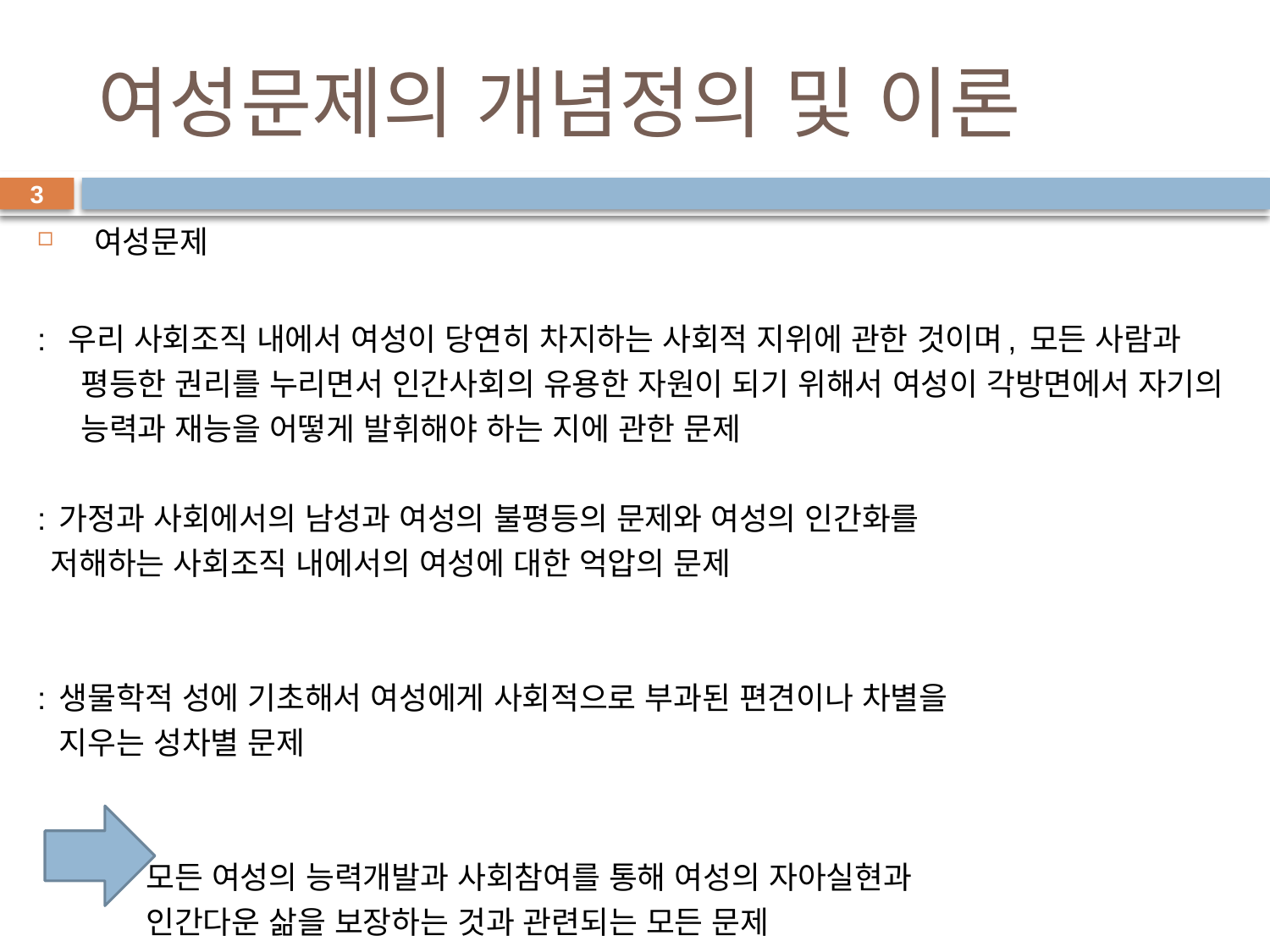

# 여성문제의 개념정의 및 이론
3
 여성문제

:  우리 사회조직 내에서 여성이 당연히 차지하는 사회적 지위에 관한 것이며, 모든 사람과 평등한 권리를 누리면서 인간사회의 유용한 자원이 되기 위해서 여성이 각방면에서 자기의 능력과 재능을 어떻게 발휘해야 하는 지에 관한 문제

: 가정과 사회에서의 남성과 여성의 불평등의 문제와 여성의 인간화를
 저해하는 사회조직 내에서의 여성에 대한 억압의 문제

: 생물학적 성에 기초해서 여성에게 사회적으로 부과된 편견이나 차별을
  지우는 성차별 문제

            모든 여성의 능력개발과 사회참여를 통해 여성의 자아실현과
            인간다운 삶을 보장하는 것과 관련되는 모든 문제